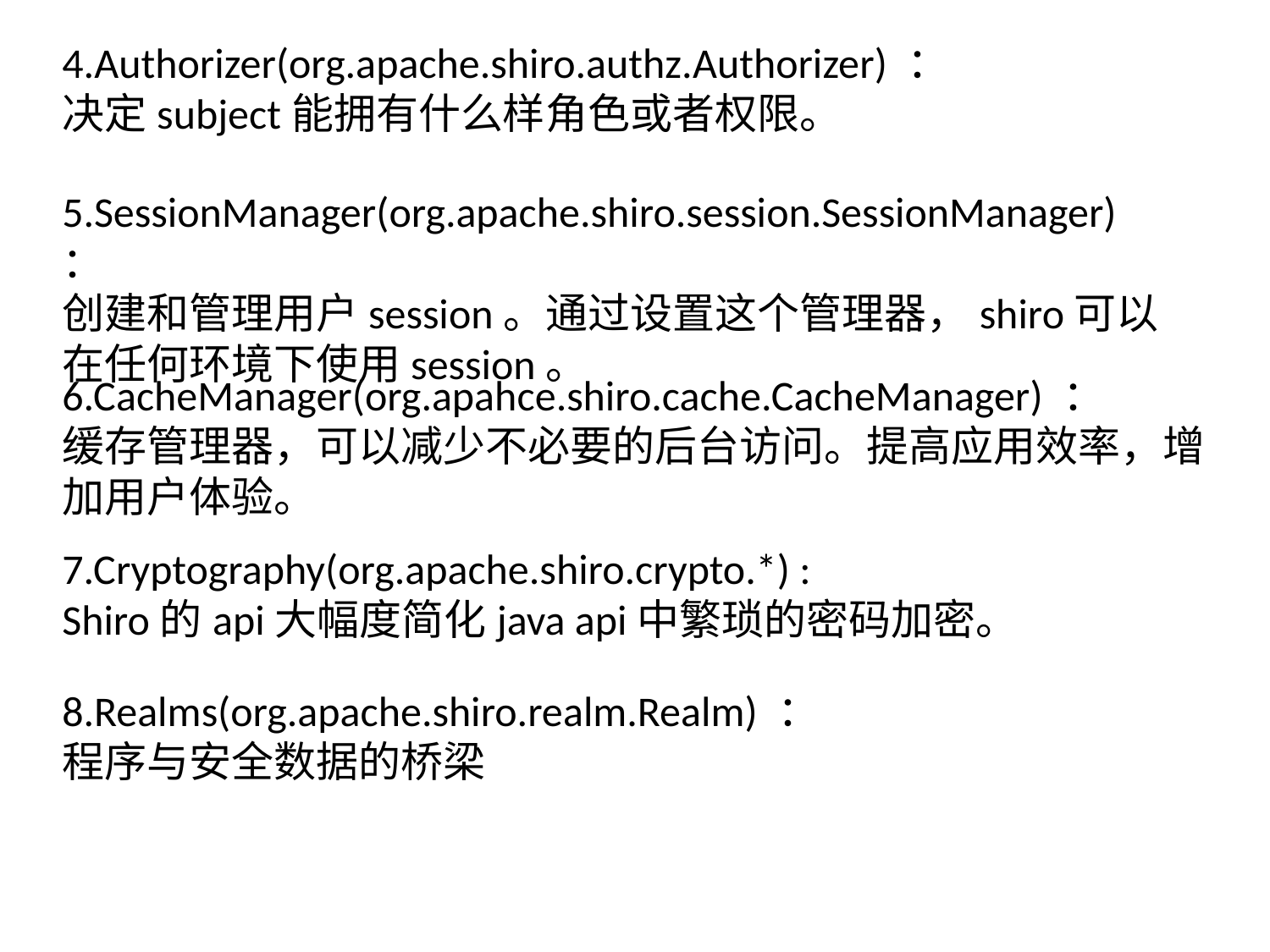

4.Authorizer(org.apache.shiro.authz.Authorizer) ：
决定subject能拥有什么样角色或者权限。
5.SessionManager(org.apache.shiro.session.SessionManager) ：
创建和管理用户session。通过设置这个管理器，shiro可以在任何环境下使用session。
6.CacheManager(org.apahce.shiro.cache.CacheManager) ：
缓存管理器，可以减少不必要的后台访问。提高应用效率，增加用户体验。
7.Cryptography(org.apache.shiro.crypto.*) :
Shiro的api大幅度简化java api中繁琐的密码加密。
8.Realms(org.apache.shiro.realm.Realm) ：
程序与安全数据的桥梁